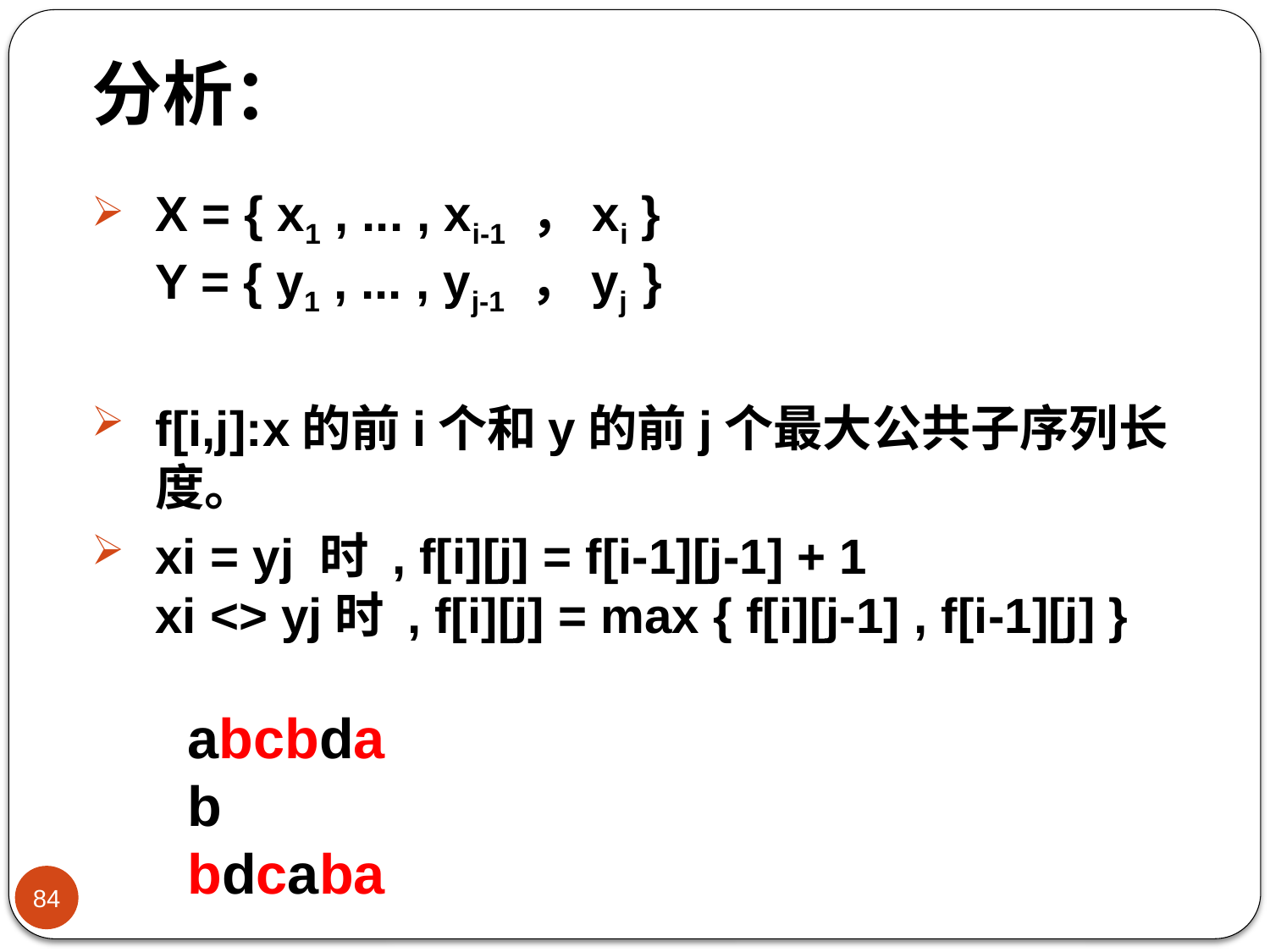

# 分析：
X = { x1 , ... , xi-1 ，xi }
Y = { y1 , ... , yj-1 ，yj  }

f[i,j]:x的前i个和y的前j个最大公共子序列长度。
xi = yj 时 , f[i][j] = f[i-1][j-1] + 1
xi <> yj时 , f[i][j] = max { f[i][j-1] , f[i-1][j] }
abcbdab
bdcaba
84